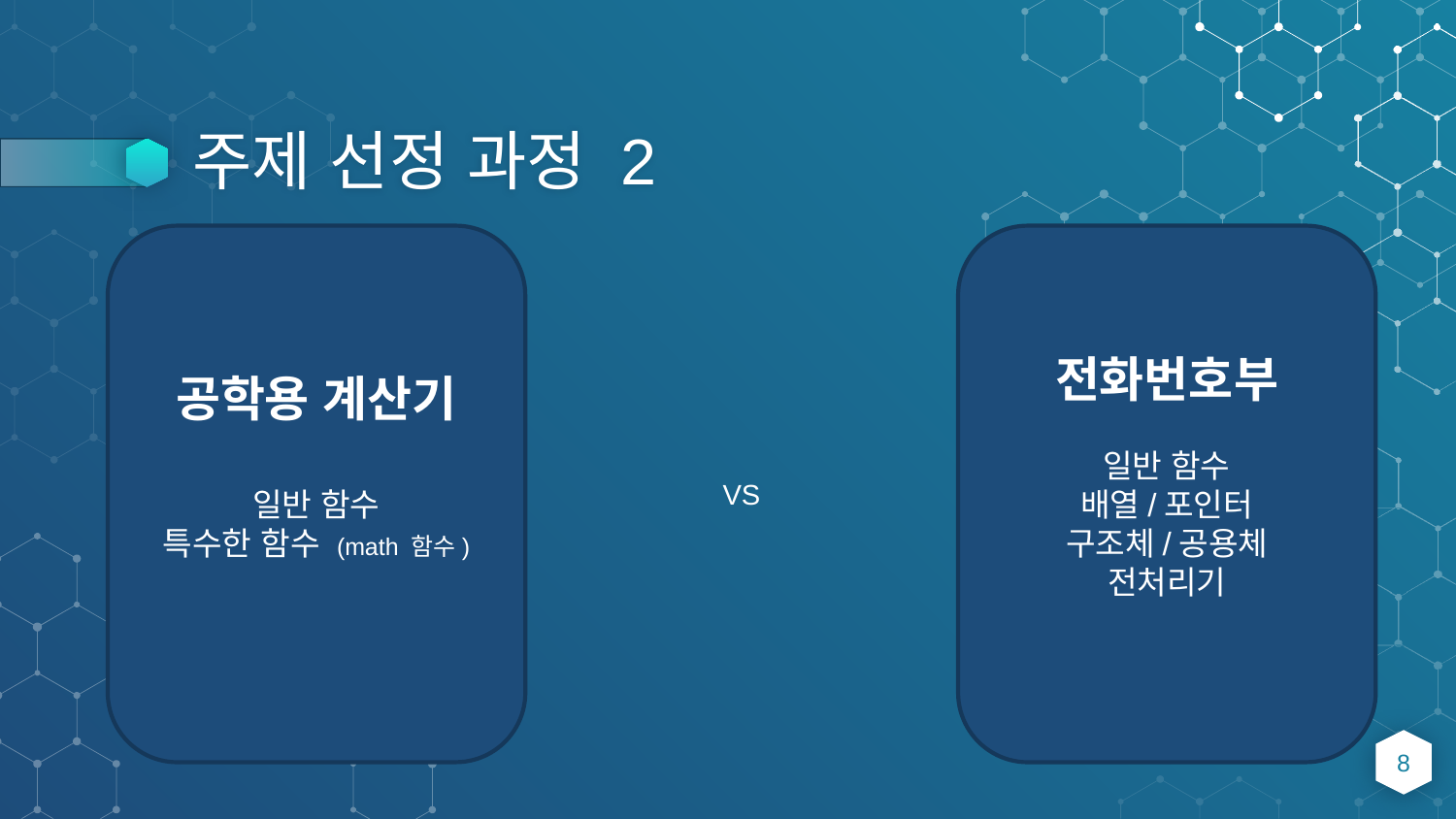

# 주제 선정 과정 2
공학용 계산기

일반 함수
특수한 함수 (math 함수)

전화번호부

일반 함수
배열/포인터
구조체/공용체
전처리기

VS
8